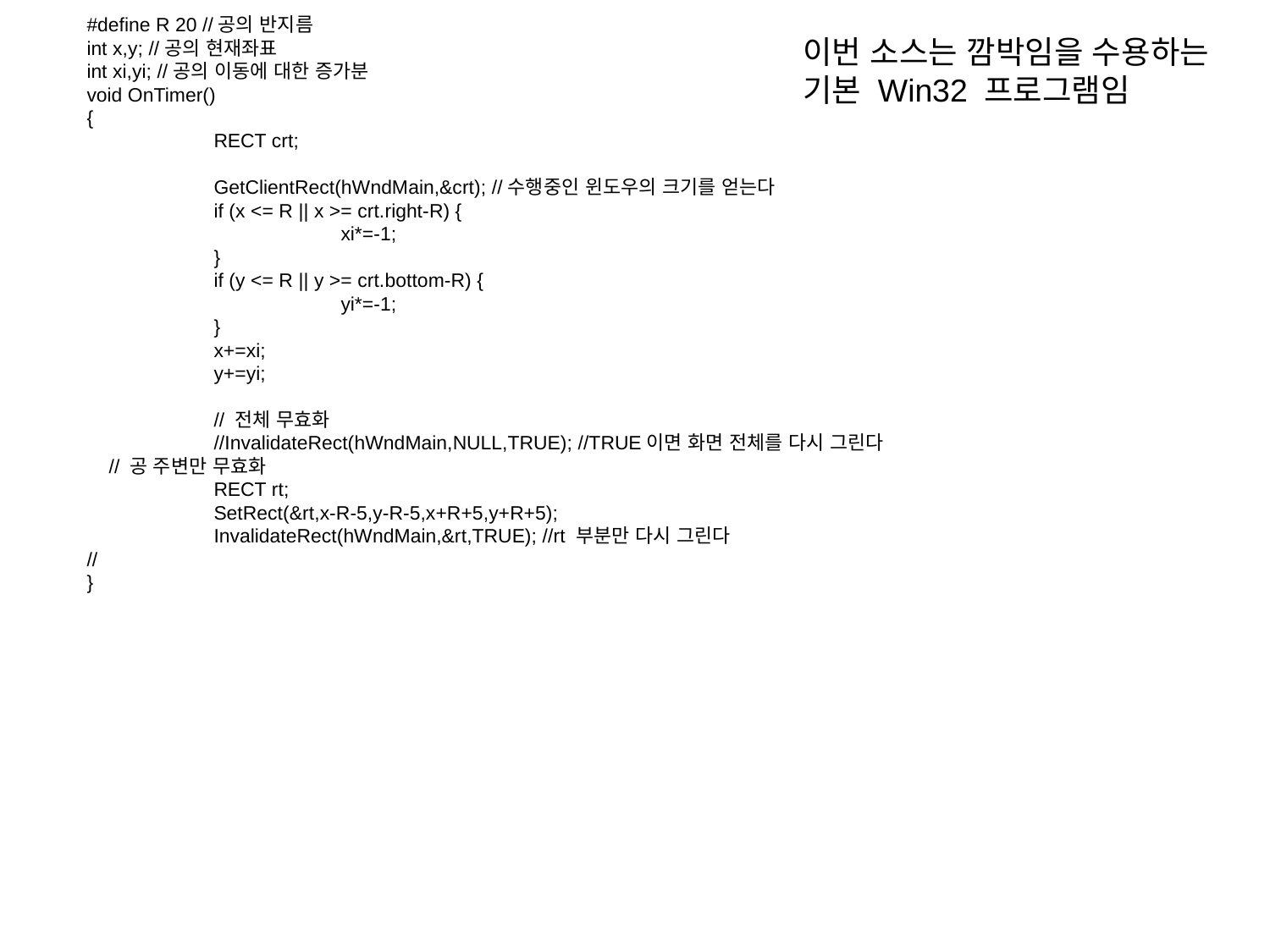

#define R 20 //공의 반지름
int x,y; //공의 현재좌표
int xi,yi; //공의 이동에 대한 증가분
void OnTimer()
{
	RECT crt;

	GetClientRect(hWndMain,&crt); //수행중인 윈도우의 크기를 얻는다
	if (x <= R || x >= crt.right-R) {
		xi*=-1;
	}
	if (y <= R || y >= crt.bottom-R) {
		yi*=-1;
	}
	x+=xi;
	y+=yi;

	// 전체 무효화
	//InvalidateRect(hWndMain,NULL,TRUE); //TRUE이면 화면 전체를 다시 그린다
    // 공 주변만 무효화
	RECT rt;
	SetRect(&rt,x-R-5,y-R-5,x+R+5,y+R+5);
	InvalidateRect(hWndMain,&rt,TRUE); //rt 부분만 다시 그린다
//
}

이번 소스는 깜박임을 수용하는
기본 Win32 프로그램임